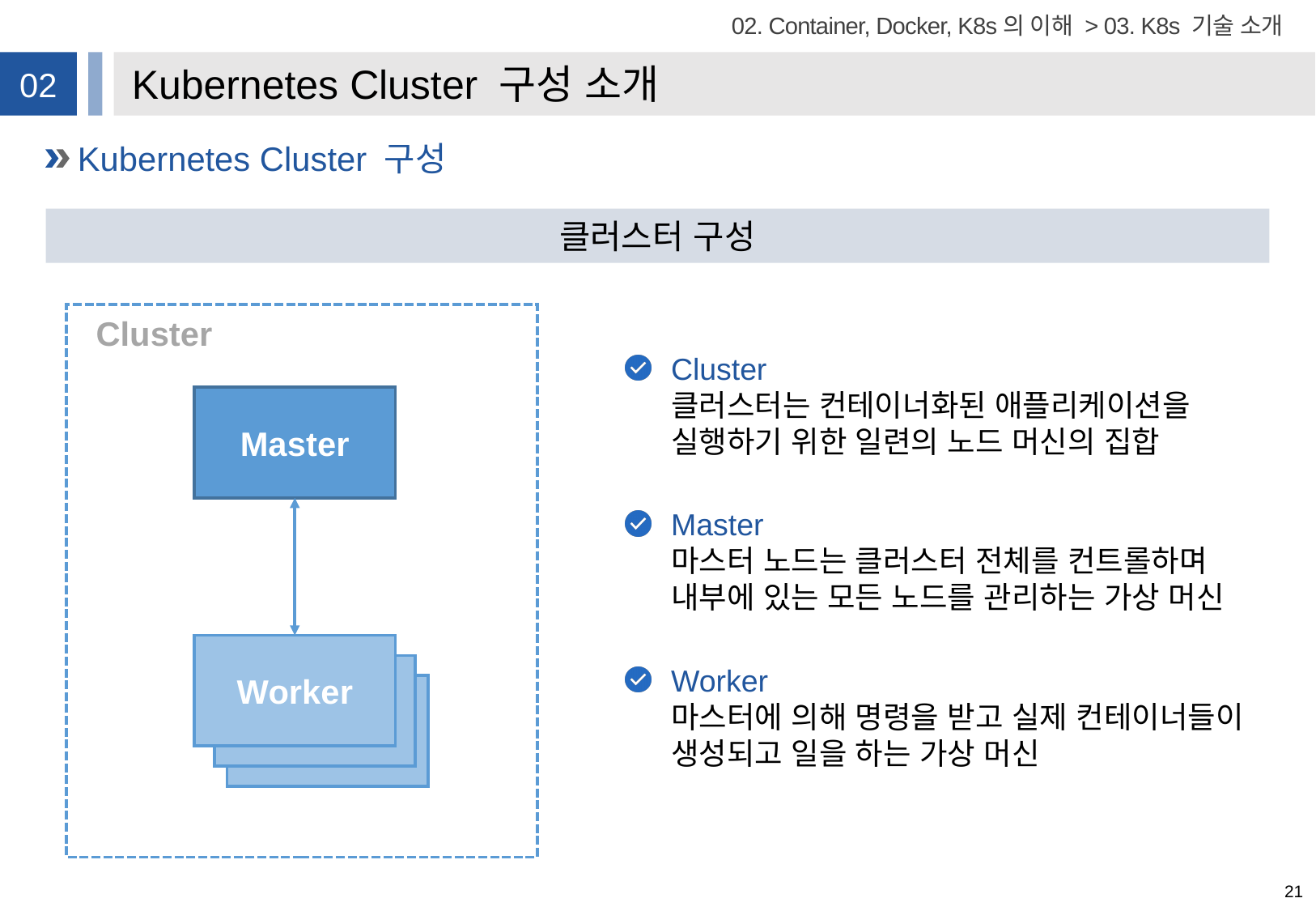

02. Container, Docker, K8s의 이해 > 03. K8s 기술 소개
# Kubernetes Cluster 구성 소개
02
Kubernetes Cluster 구성
클러스터 구성

Cluster
Master
Worker
worker
worker
Cluster
클러스터는 컨테이너화된 애플리케이션을 실행하기 위한 일련의 노드 머신의 집합
Master
마스터 노드는 클러스터 전체를 컨트롤하며 내부에 있는 모든 노드를 관리하는 가상 머신
Worker
마스터에 의해 명령을 받고 실제 컨테이너들이 생성되고 일을 하는 가상 머신
21